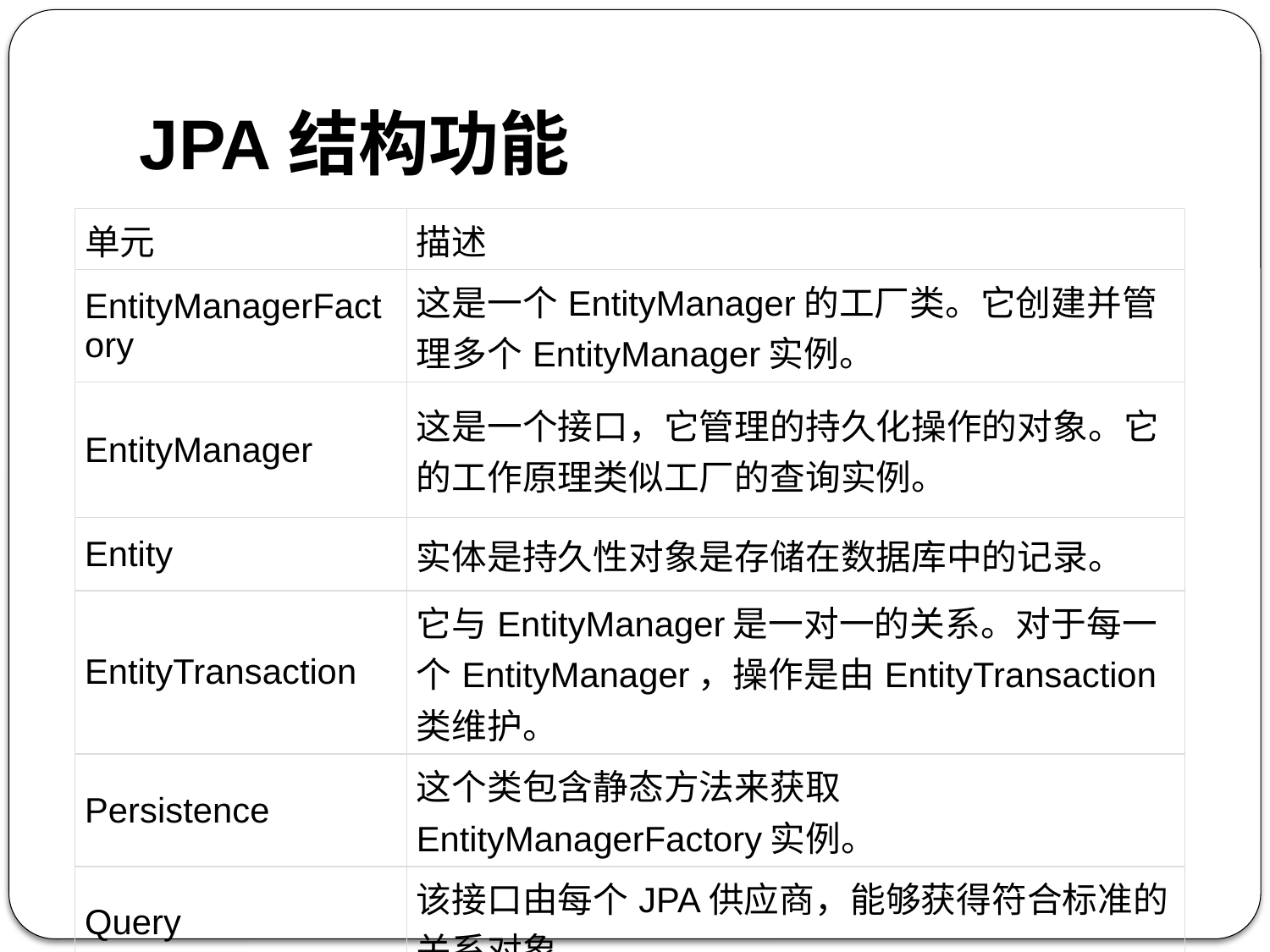

# JPA结构功能
| 单元 | 描述 |
| --- | --- |
| EntityManagerFactory | 这是一个EntityManager的工厂类。它创建并管理多个EntityManager实例。 |
| EntityManager | 这是一个接口，它管理的持久化操作的对象。它的工作原理类似工厂的查询实例。 |
| Entity | 实体是持久性对象是存储在数据库中的记录。 |
| EntityTransaction | 它与EntityManager是一对一的关系。对于每一个EntityManager，操作是由EntityTransaction类维护。 |
| Persistence | 这个类包含静态方法来获取EntityManagerFactory实例。 |
| Query | 该接口由每个JPA供应商，能够获得符合标准的关系对象。 |